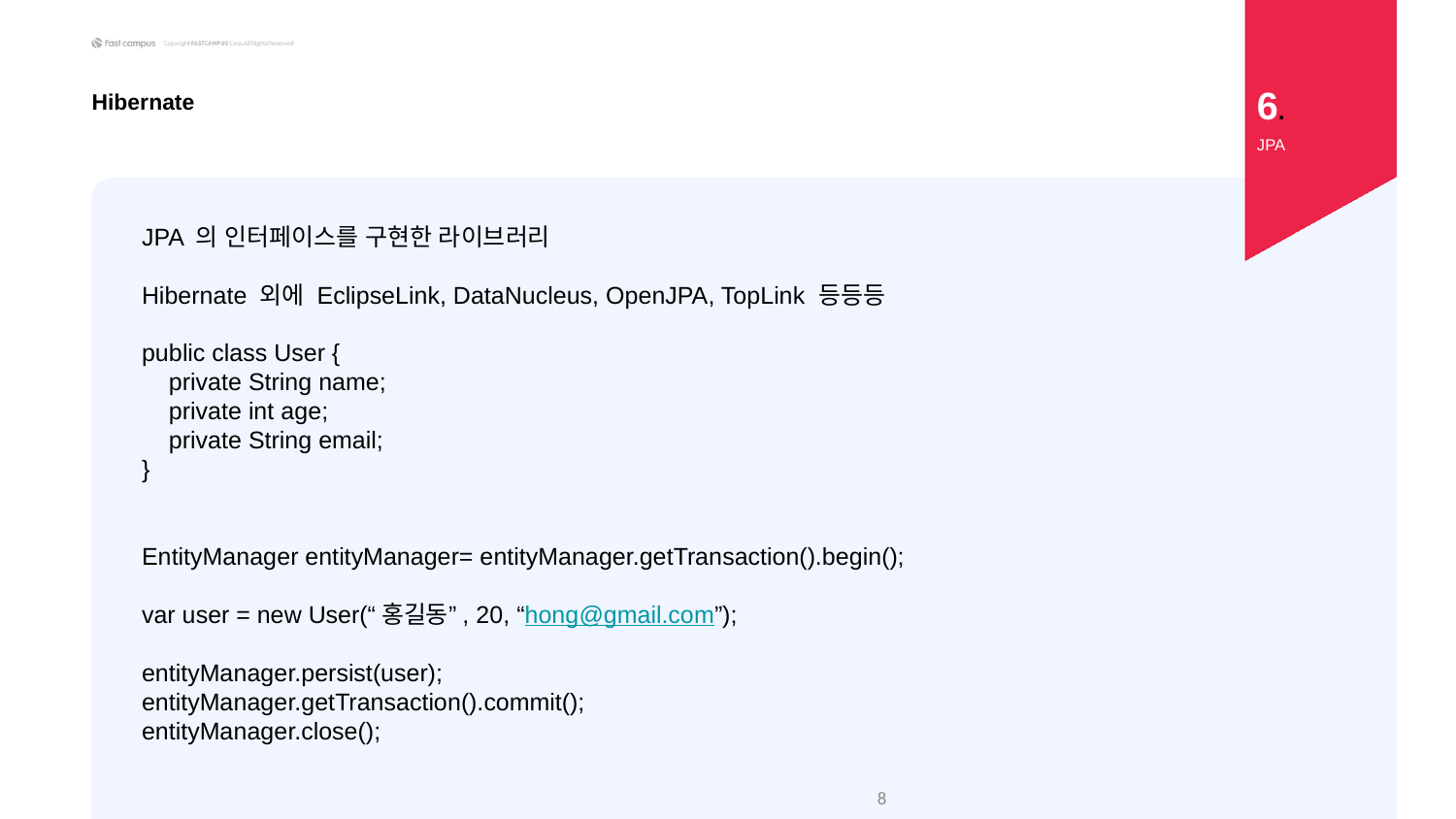

6.
Hibernate
JPA
JPA 의 인터페이스를 구현한 라이브러리

Hibernate 외에 EclipseLink, DataNucleus, OpenJPA, TopLink 등등등

public class User {
    private String name;
    private int age;
    private String email;
}

EntityManager entityManager= entityManager.getTransaction().begin();

var user = new User(“홍길동”, 20, “hong@gmail.com”);

entityManager.persist(user);
entityManager.getTransaction().commit();
entityManager.close();
8